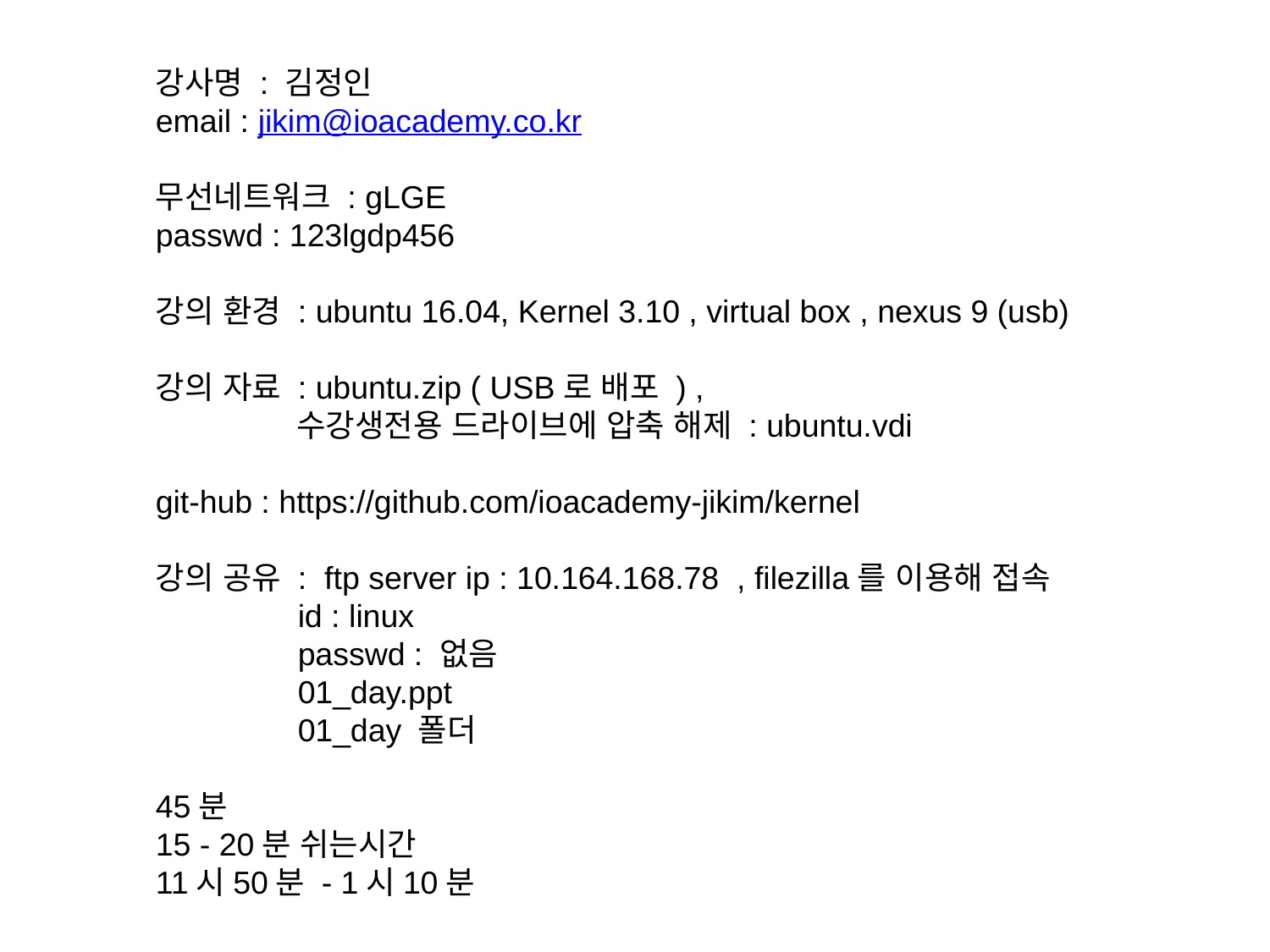

강사명 : 김정인
email : jikim@ioacademy.co.kr

무선네트워크 : gLGE
passwd : 123lgdp456

강의 환경 : ubuntu 16.04, Kernel 3.10 , virtual box , nexus 9 (usb)

강의 자료 : ubuntu.zip ( USB로 배포 ) ,
               수강생전용 드라이브에 압축 해제 : ubuntu.vdi

git-hub : https://github.com/ioacademy-jikim/kernel

강의 공유 :  ftp server ip : 10.164.168.78  , filezilla를 이용해 접속
                id : linux
                passwd : 없음
                01_day.ppt
                01_day 폴더

45분
15 - 20분 쉬는시간
11시50분 - 1시10분